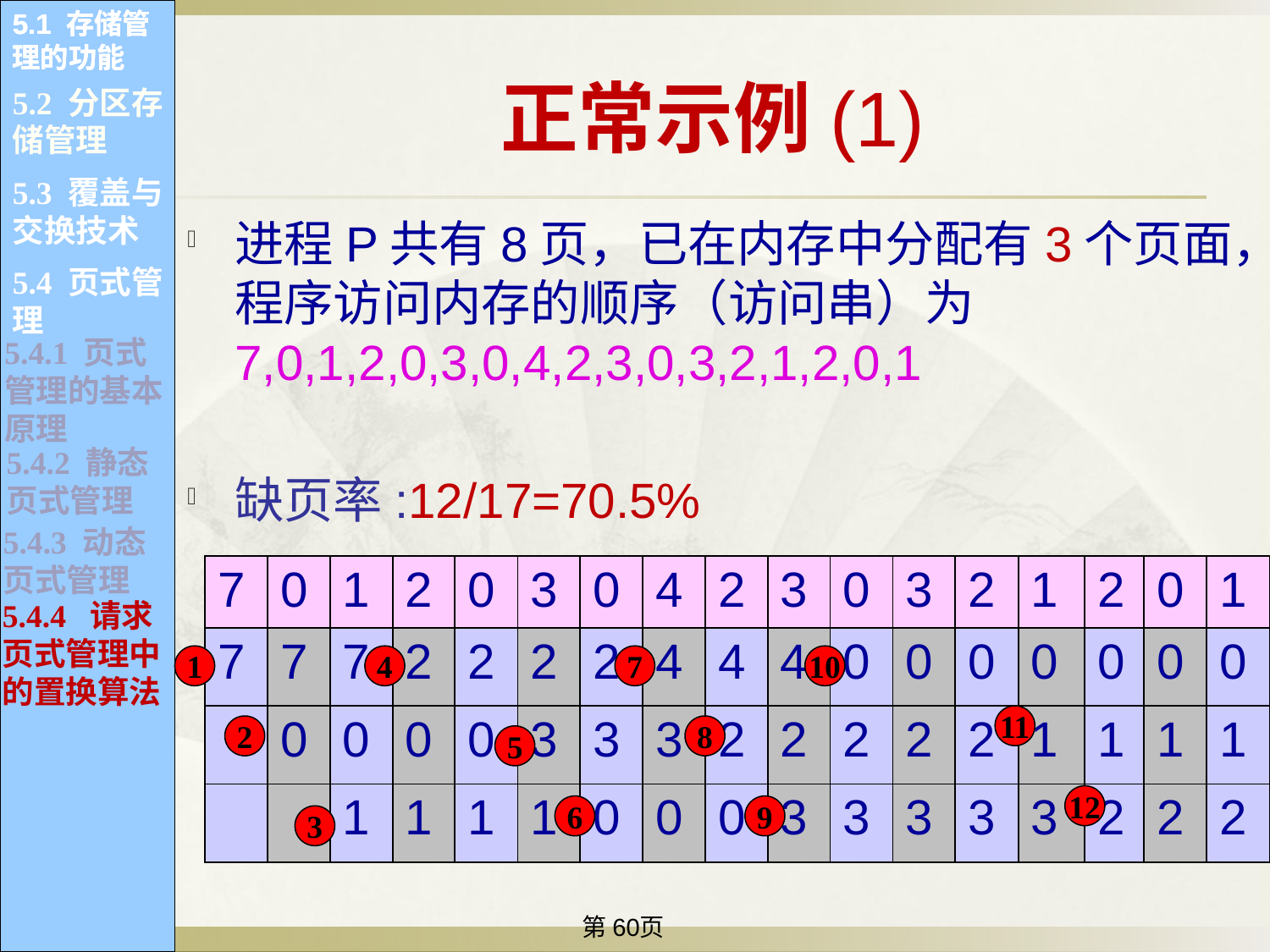

5.1 存储管理的功能

5.1 存储管理的功能
5.1 存储管理的功能
5.1 存储管理的功能

5.1 存储管理的功能

5.1 存储管理的功能
5.1 存储管理的功能
5.1 存储管理的功能

5.1 存储管理的功能

5.1 存储管理的功能
5.1 存储管理的功能
5.1 存储管理的功能
正常示例(1)
5.2 分区存储管理
5.1.1 内存的分配和回收
5.1.2 内存空间的共享
5.1.2 内存空间的共享
5.3 覆盖与交换技术
进程P共有8页，已在内存中分配有3个页面，程序访问内存的顺序（访问串）为7,0,1,2,0,3,0,4,2,3,0,3,2,1,2,0,1

缺页率:12/17=70.5%
5.1.3 存储保护
5.1.3 存储保护
5.4 页式管理
5.1.4 内存空间的扩充
5.4.1 页式管理的基本原理
5.4.2 静态页式管理
5.4.3 动态页式管理
| 7 | 0 | 1 | 2 | 0 | 3 | 0 | 4 | 2 | 3 | 0 | 3 | 2 | 1 | 2 | 0 | 1 |
| --- | --- | --- | --- | --- | --- | --- | --- | --- | --- | --- | --- | --- | --- | --- | --- | --- |
| 7 | 7 | 7 | 2 | 2 | 2 | 2 | 4 | 4 | 4 | 0 | 0 | 0 | 0 | 0 | 0 | 0 |
|  | 0 | 0 | 0 | 0 | 3 | 3 | 3 | 2 | 2 | 2 | 2 | 2 | 1 | 1 | 1 | 1 |
|  |  | 1 | 1 | 1 | 1 | 0 | 0 | 0 | 3 | 3 | 3 | 3 | 3 | 2 | 2 | 2 |
5.4.4  请求页式管理中的置换算法
1
4
7
10
11
2
8
5
12
6
9
3